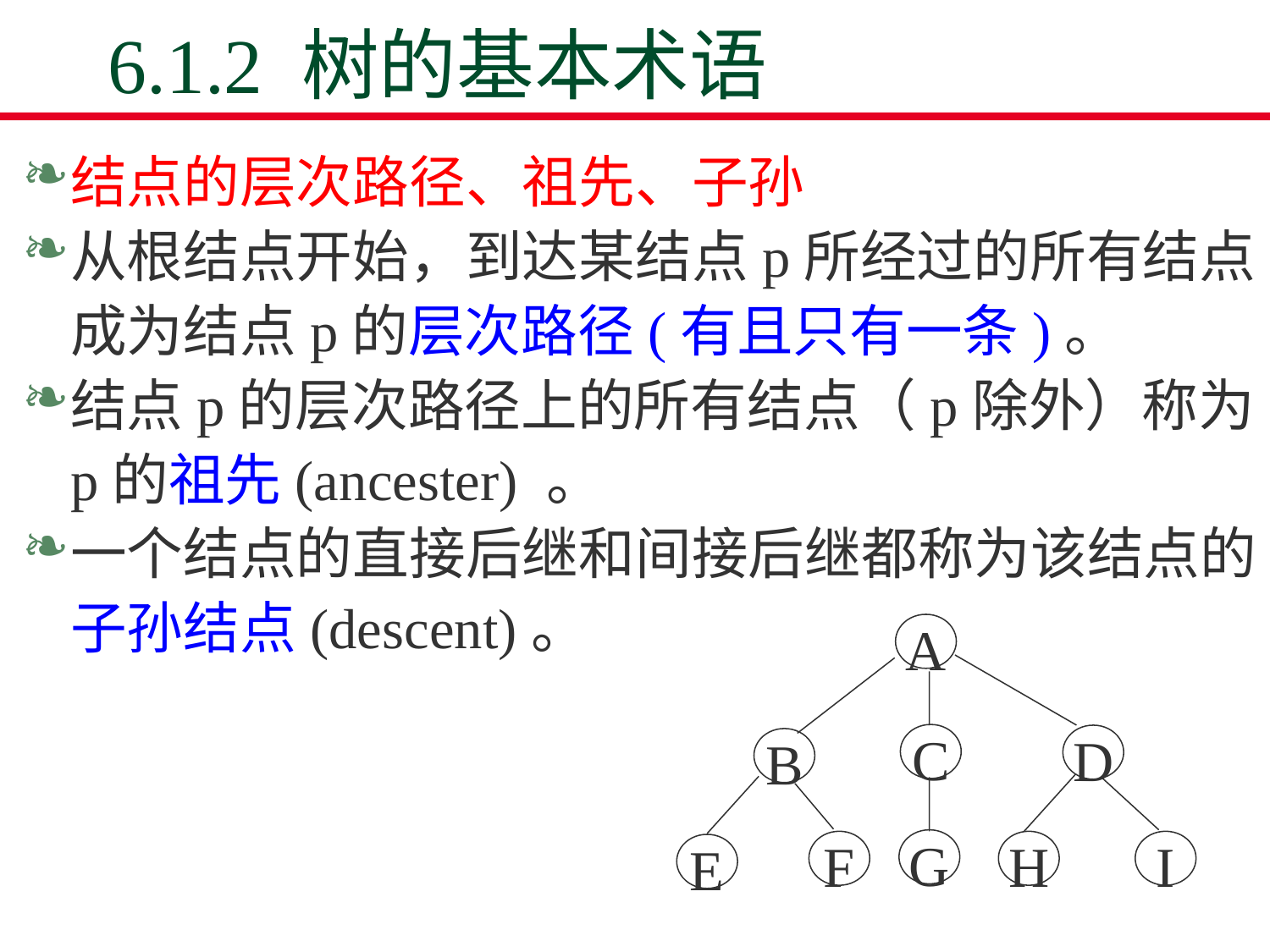

# 6.1.2 树的基本术语
结点的层次路径、祖先、子孙
从根结点开始，到达某结点p所经过的所有结点成为结点p的层次路径(有且只有一条)。
结点p的层次路径上的所有结点（p除外）称为p的祖先(ancester) 。
一个结点的直接后继和间接后继都称为该结点的子孙结点(descent)。

A

C
D
B

G
F
H
I
E